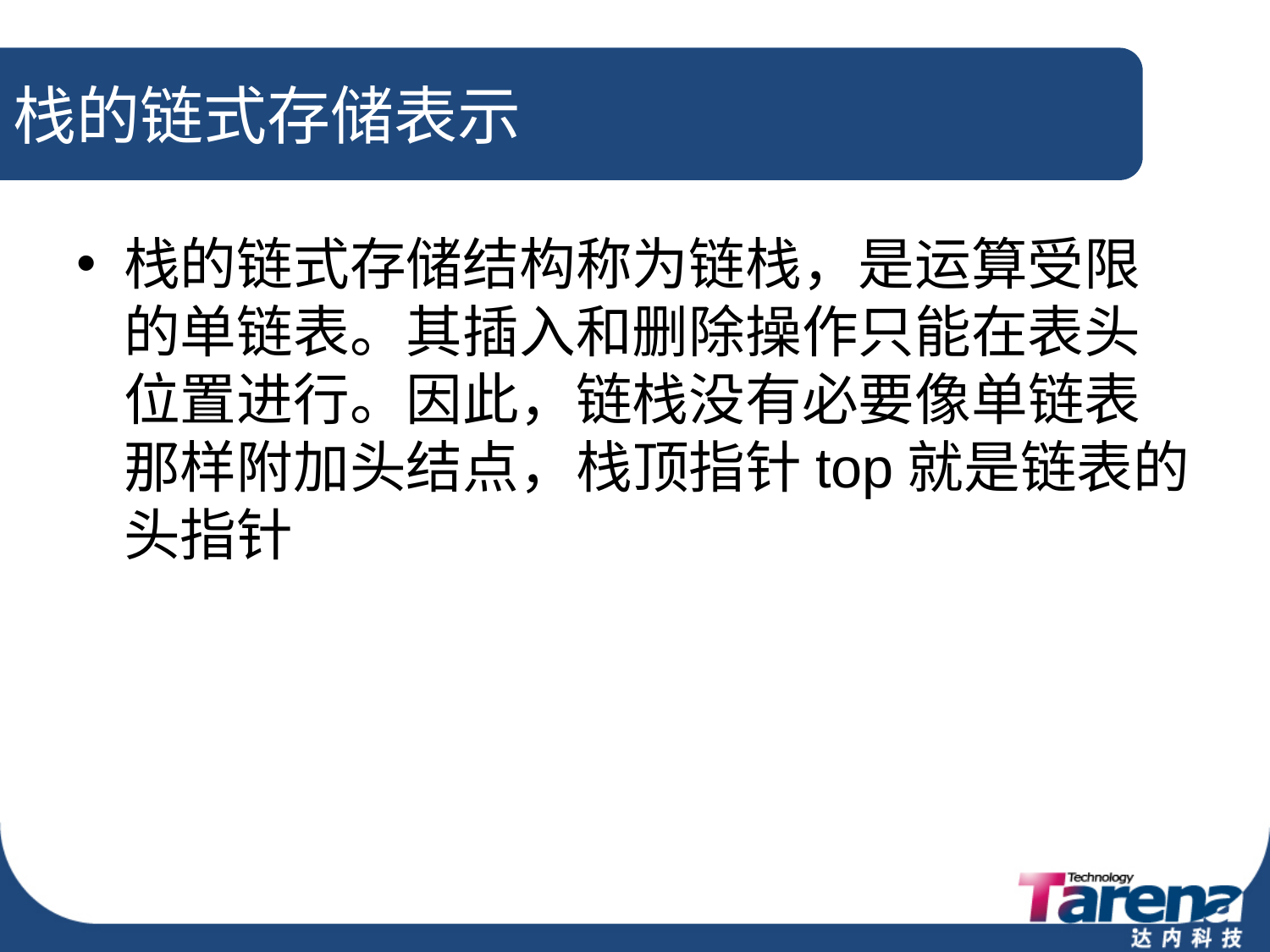

# 栈的链式存储表示
栈的链式存储结构称为链栈，是运算受限的单链表。其插入和删除操作只能在表头位置进行。因此，链栈没有必要像单链表那样附加头结点，栈顶指针top就是链表的头指针